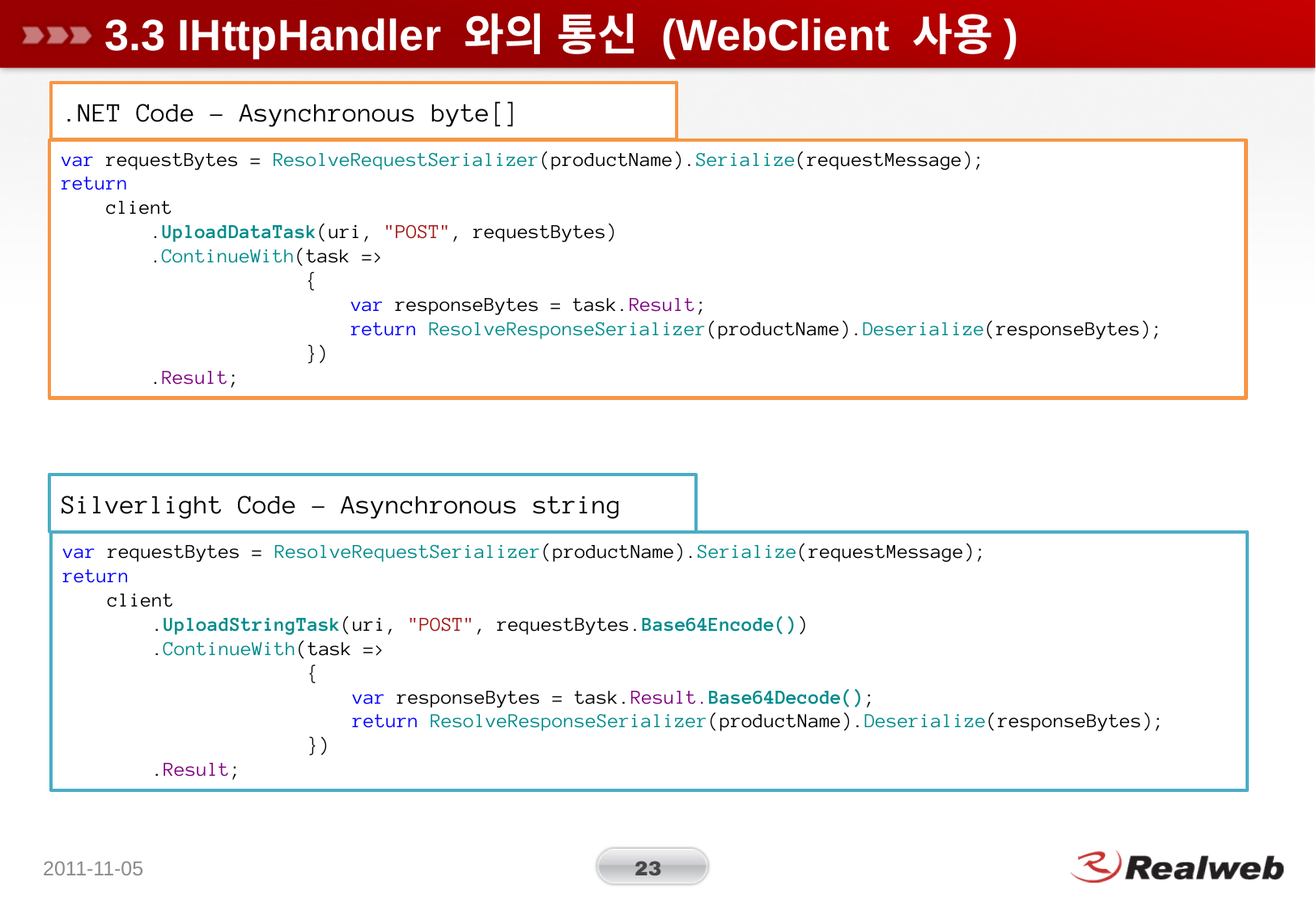

# 3.3 IHttpHandler 와의 통신 (WebClient 사용)
.NET Code – Asynchronous byte[]
var requestBytes = ResolveRequestSerializer(productName).Serialize(requestMessage);
return
    client
        .UploadDataTask(uri, "POST", requestBytes)
        .ContinueWith(task =>
                      {
                          var responseBytes = task.Result;
                          return ResolveResponseSerializer(productName).Deserialize(responseBytes);
                      })
        .Result;
Silverlight Code – Asynchronous string
var requestBytes = ResolveRequestSerializer(productName).Serialize(requestMessage);
return
    client
        .UploadStringTask(uri, "POST", requestBytes.Base64Encode())
        .ContinueWith(task =>
                      {
                          var responseBytes = task.Result.Base64Decode();
                          return ResolveResponseSerializer(productName).Deserialize(responseBytes);
                      })
        .Result;
2011-11-05
23